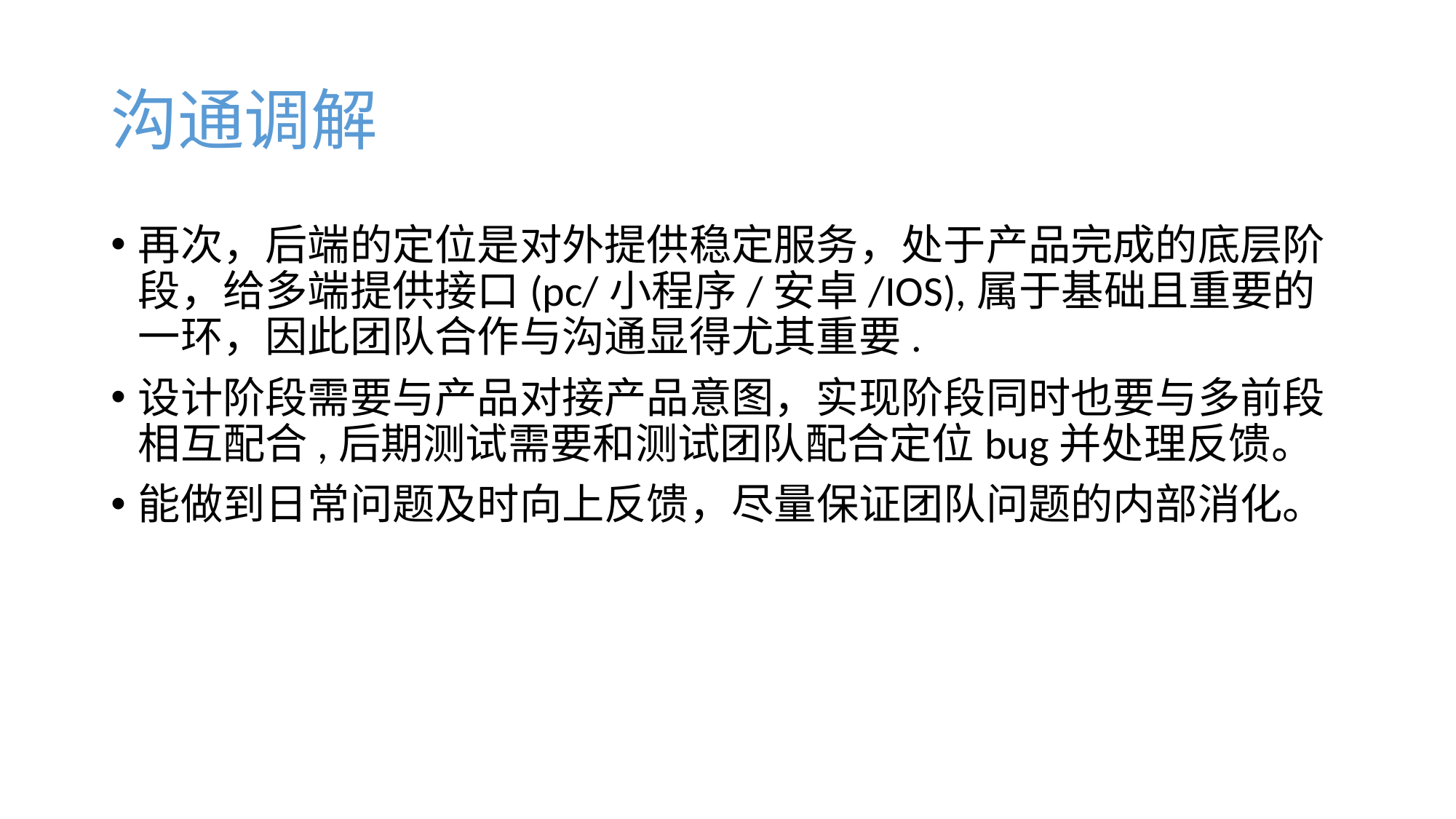

# 沟通调解
再次，后端的定位是对外提供稳定服务，处于产品完成的底层阶段，给多端提供接口(pc/小程序/安卓/IOS),属于基础且重要的一环，因此团队合作与沟通显得尤其重要.
设计阶段需要与产品对接产品意图，实现阶段同时也要与多前段相互配合,后期测试需要和测试团队配合定位bug并处理反馈。
能做到日常问题及时向上反馈，尽量保证团队问题的内部消化。